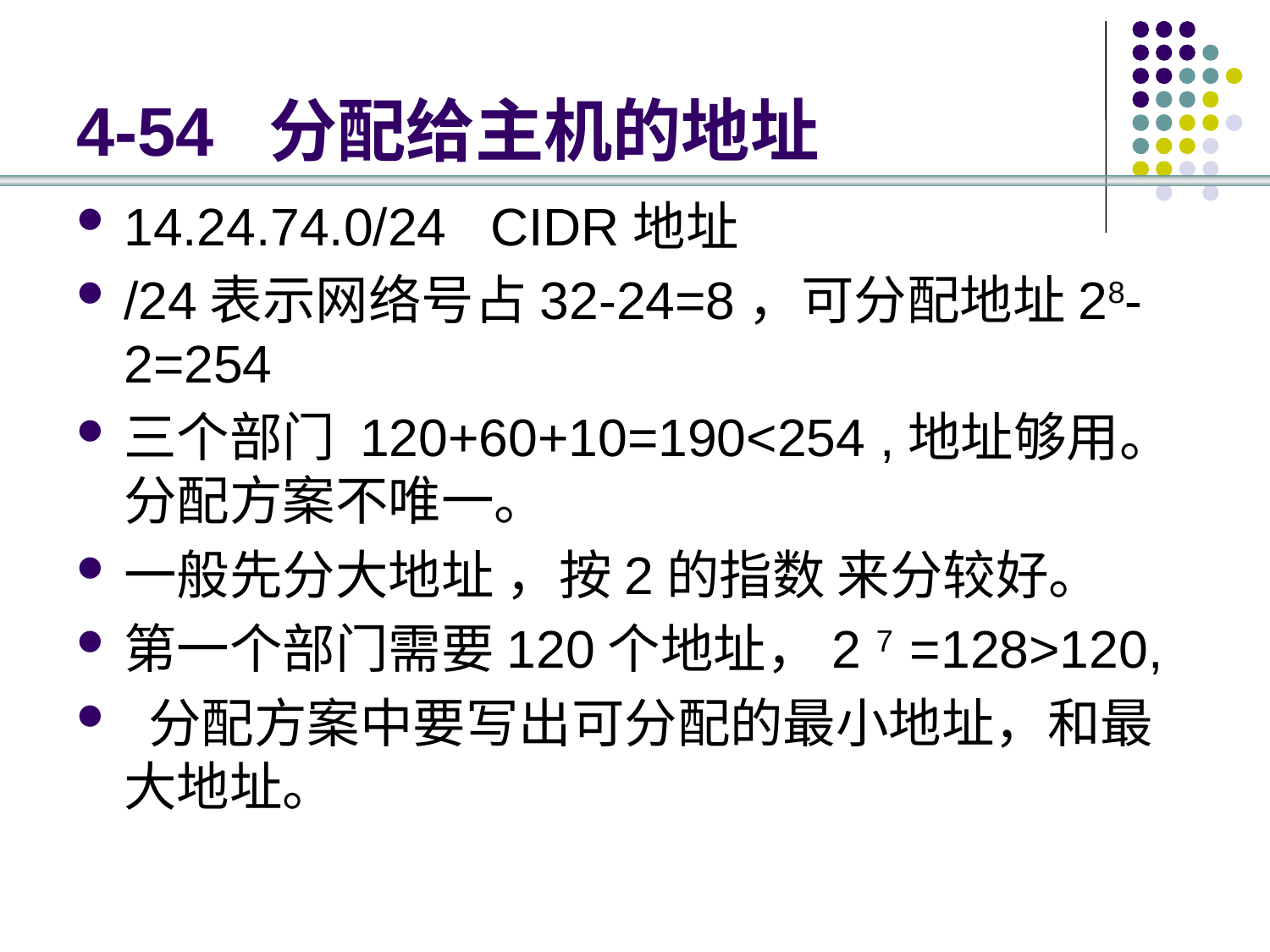

# 4-54  分配给主机的地址
14.24.74.0/24   CIDR地址
/24表示网络号占32-24=8，可分配地址28-2=254
三个部门 120+60+10=190<254 ,地址够用。分配方案不唯一。
一般先分大地址 ，按2的指数 来分较好。
第一个部门需要120个地址，2 7  =128>120,
 分配方案中要写出可分配的最小地址，和最大地址。